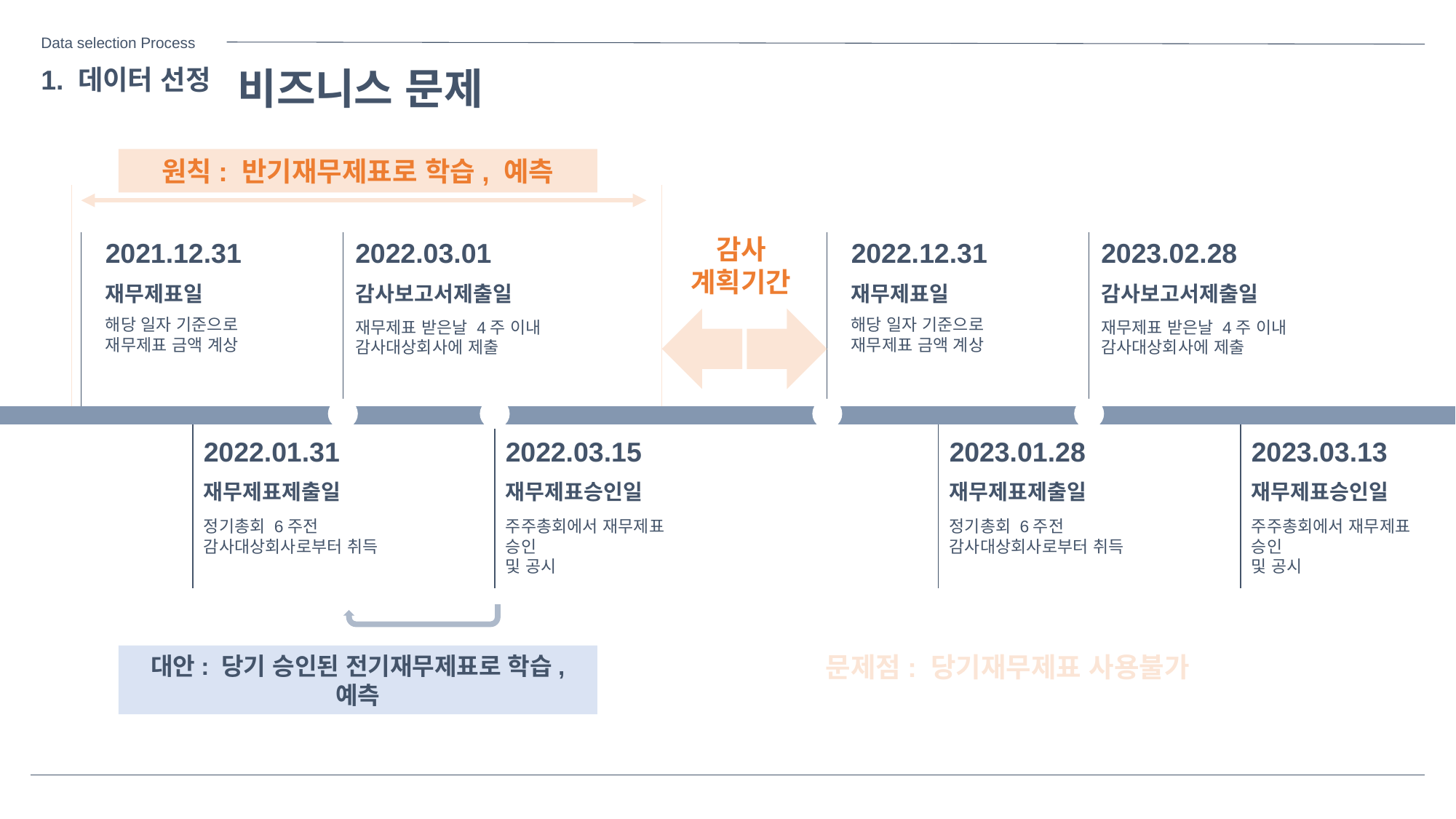

Data selection Process
1. 데이터 선정
비즈니스 문제
원칙: 반기재무제표로 학습, 예측
감사
계획기간
2022.03.01
2023.02.28
2022.12.31
감사보고서제출일
재무제표일
해당 일자 기준으로 재무제표 금액 계상
재무제표 받은날 4주 이내
감사대상회사에 제출
2023.01.28
2023.03.13
재무제표제출일
재무제표승인일
정기총회 6주전
감사대상회사로부터 취득
주주총회에서 재무제표 승인
및 공시
2021.12.31
감사보고서제출일
재무제표일
해당 일자 기준으로 재무제표 금액 계상
재무제표 받은날 4주 이내
감사대상회사에 제출

2022.01.31
2022.03.15
재무제표제출일
재무제표승인일
정기총회 6주전
감사대상회사로부터 취득
주주총회에서 재무제표 승인
및 공시

문제점: 당기재무제표 사용불가
대안: 당기 승인된 전기재무제표로 학습, 예측